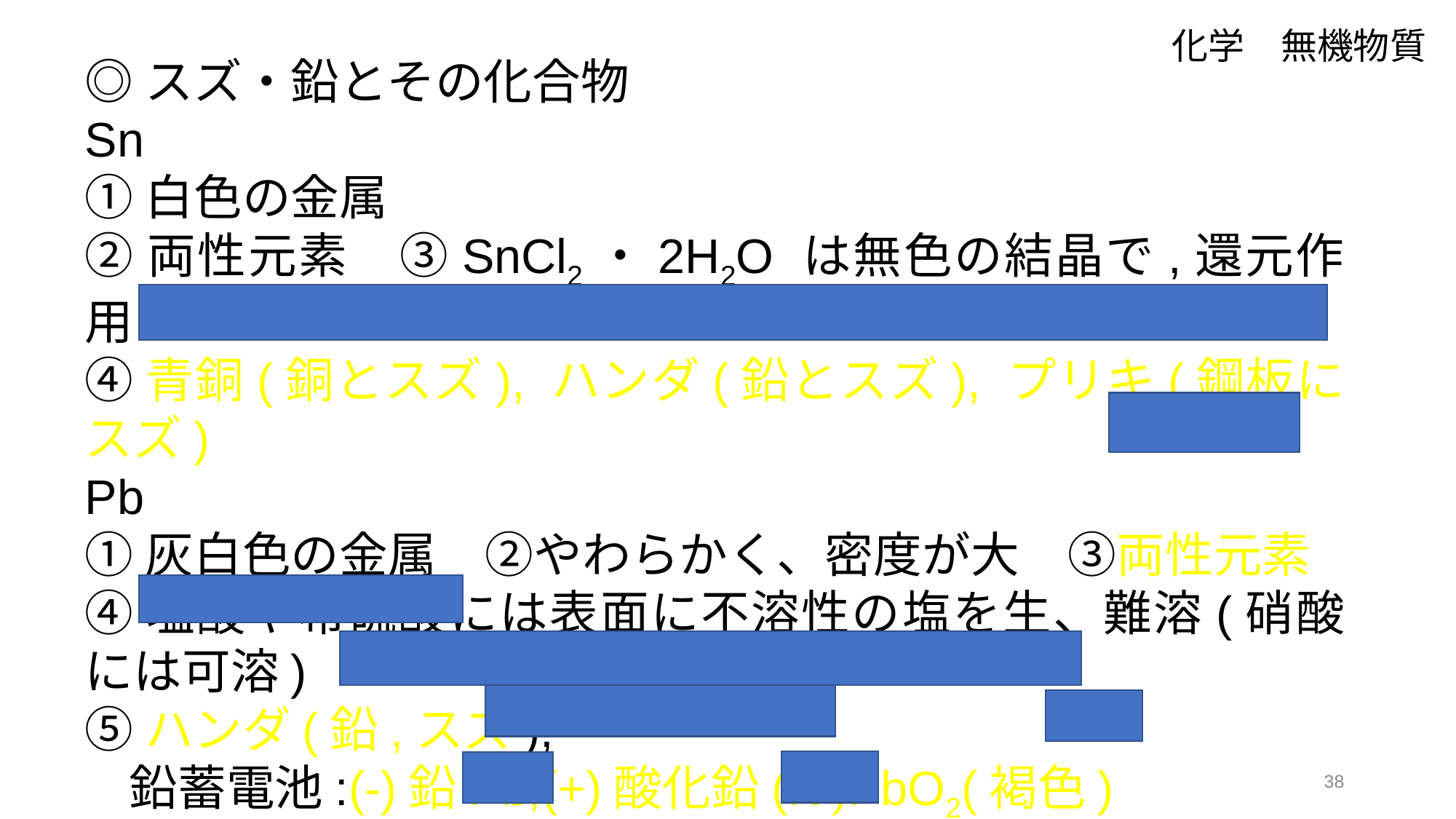

化学　無機物質
◎スズ・鉛とその化合物
Sn
①白色の金属
②両性元素　③SnCl2・2H2O は無色の結晶で,還元作用
➃青銅(銅とスズ), ハンダ(鉛とスズ), プリキ(鋼板にスズ)
Pb
①灰白色の金属　②やわらかく、密度が大　③両性元素
➃塩酸や希硫酸には表面に不溶性の塩を生、難溶(硝酸には可溶)
⑤ハンダ(鉛,スズ),
   鉛蓄電池:(-)鉛Pb,(+)酸化鉛(Ⅳ)PbO2(褐色)
Pb²+の沈殿 PbCl(白色,熱水に可溶), PbSO4(白色),
                     PbS(黒色),PbCrO4(黄色)

38